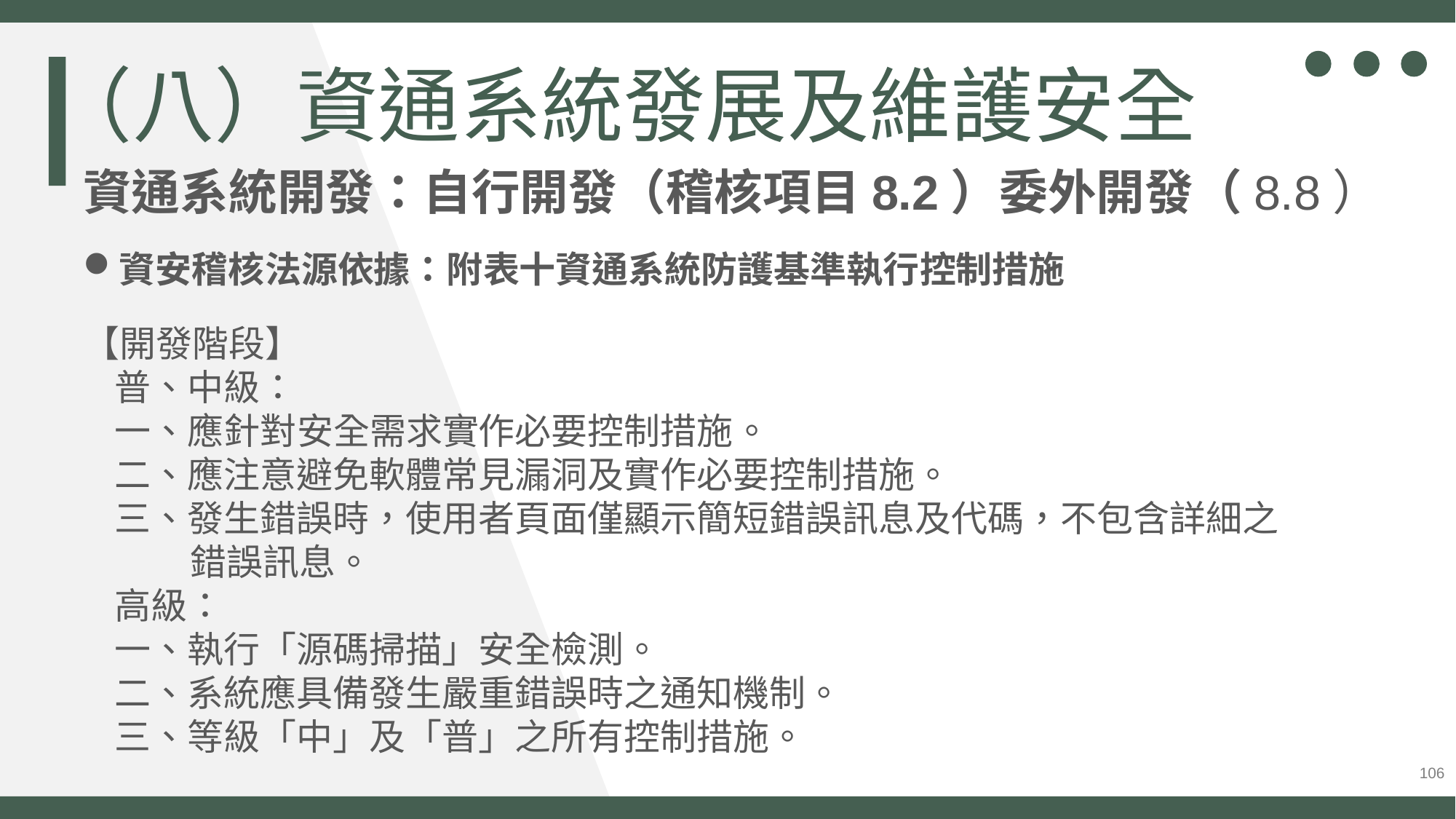

（八）資通系統發展及維護安全
資通系統開發：自行開發（稽核項目8.2）委外開發（8.8）
資安稽核法源依據：附表十資通系統防護基準執行控制措施
【開發階段】
普、中級：
一、應針對安全需求實作必要控制措施。
二、應注意避免軟體常見漏洞及實作必要控制措施。
三、發生錯誤時，使用者頁面僅顯示簡短錯誤訊息及代碼，不包含詳細之
錯誤訊息。
高級：
一、執行「源碼掃描」安全檢測。
二、系統應具備發生嚴重錯誤時之通知機制。
三、等級「中」及「普」之所有控制措施。
106